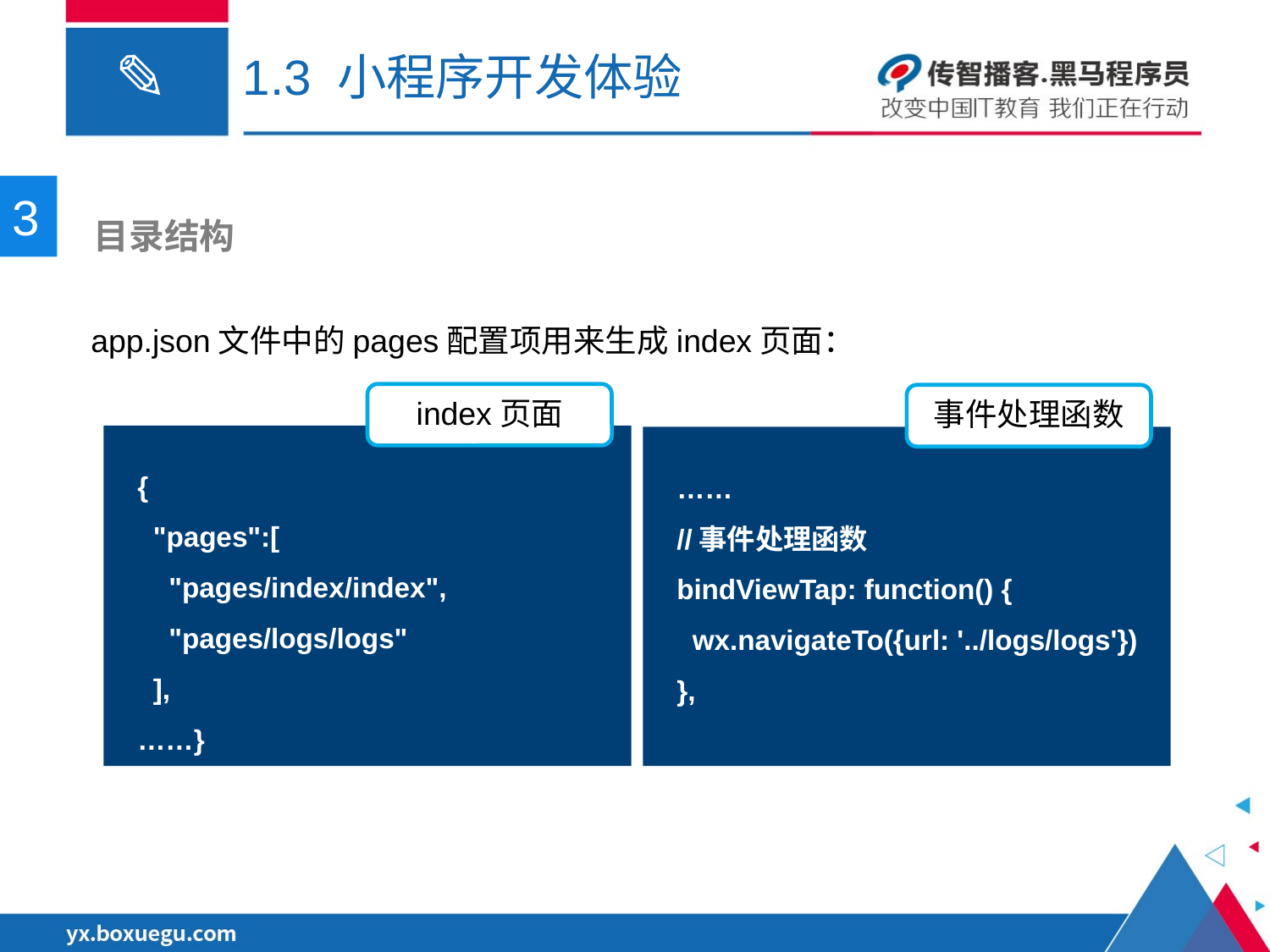

# 1.3 小程序开发体验

3
  目录结构
app.json文件中的pages配置项用来生成index页面：
index页面
事件处理函数

{
  "pages":[
    "pages/index/index",
    "pages/logs/logs"
  ],
……}

……
//事件处理函数
bindViewTap: function() {
  wx.navigateTo({url: '../logs/logs'})
},